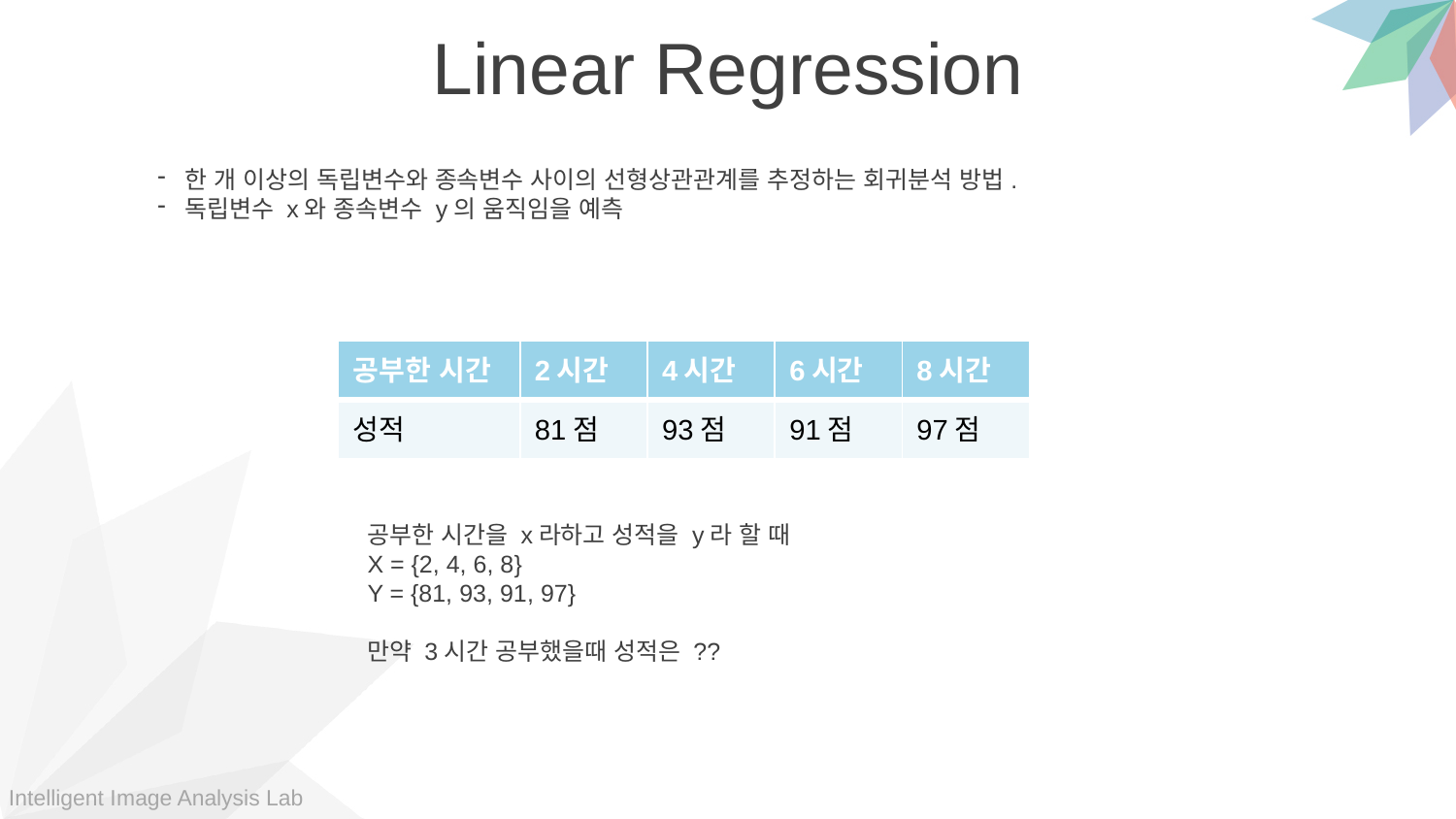

Linear Regression
한 개 이상의 독립변수와 종속변수 사이의 선형상관관계를 추정하는 회귀분석 방법.
독립변수 x와 종속변수 y의 움직임을 예측
| 공부한 시간 | 2시간 | 4시간 | 6시간 | 8시간 |
| --- | --- | --- | --- | --- |
| 성적 | 81점 | 93점 | 91점 | 97점 |
공부한 시간을 x라하고 성적을 y라 할 때
X = {2, 4, 6, 8}
Y = {81, 93, 91, 97}

만약 3시간 공부했을때 성적은 ??